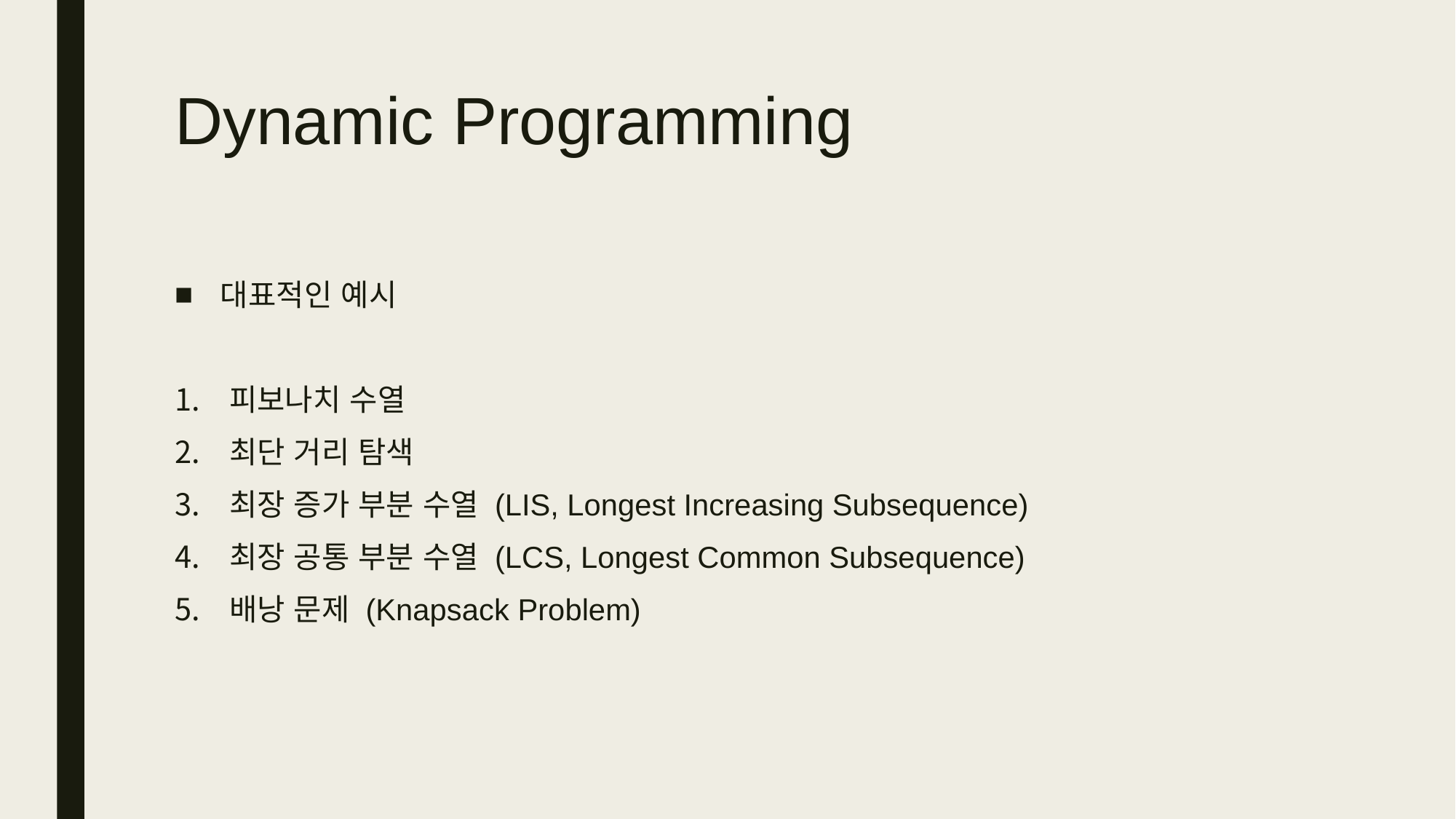

# Dynamic Programming
대표적인 예시

피보나치 수열
최단 거리 탐색
최장 증가 부분 수열 (LIS, Longest Increasing Subsequence)
최장 공통 부분 수열 (LCS, Longest Common Subsequence)
배낭 문제 (Knapsack Problem)